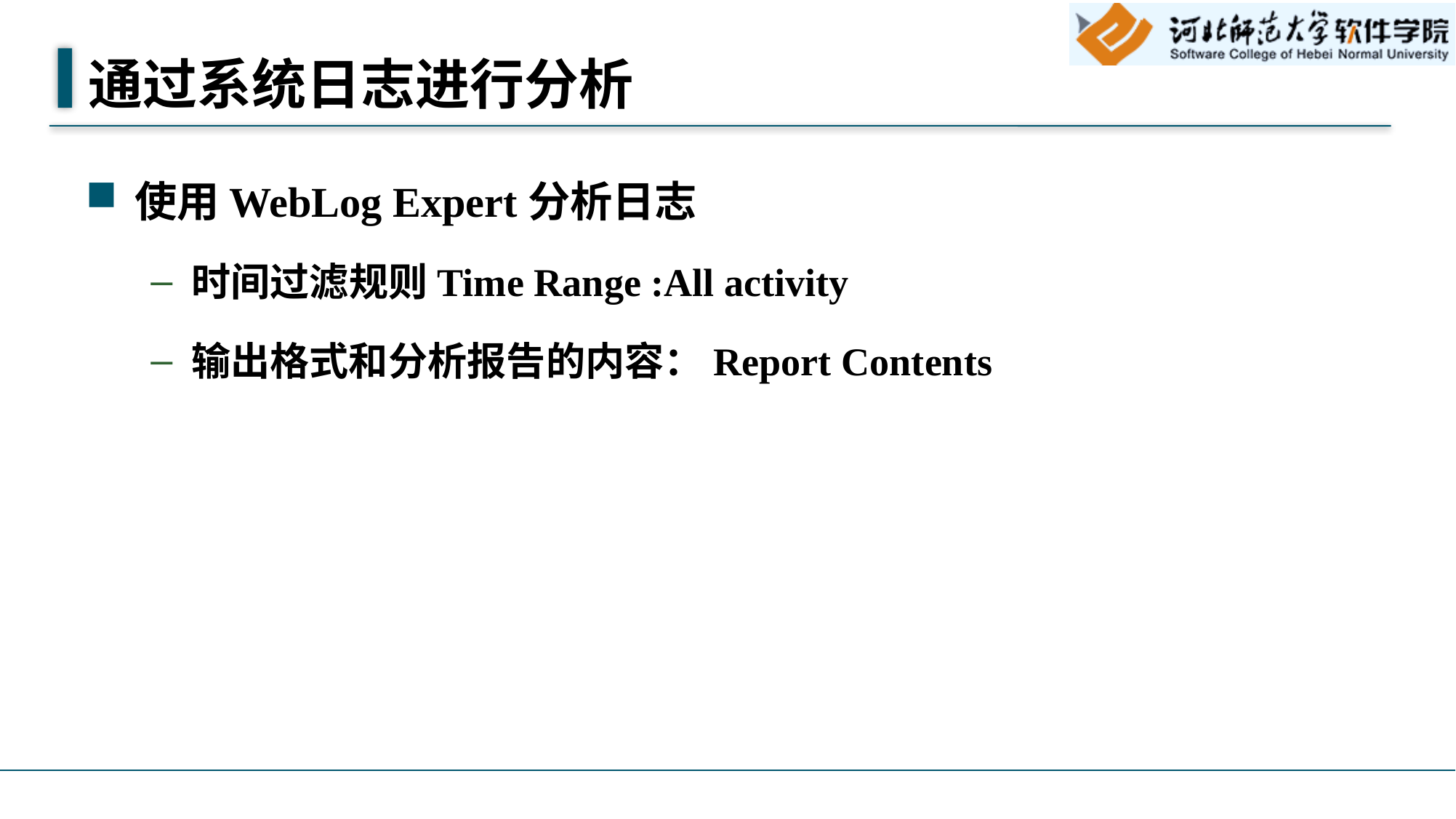

# 通过系统日志进行分析
使用WebLog Expert分析日志
时间过滤规则Time Range :All activity
输出格式和分析报告的内容：Report Contents